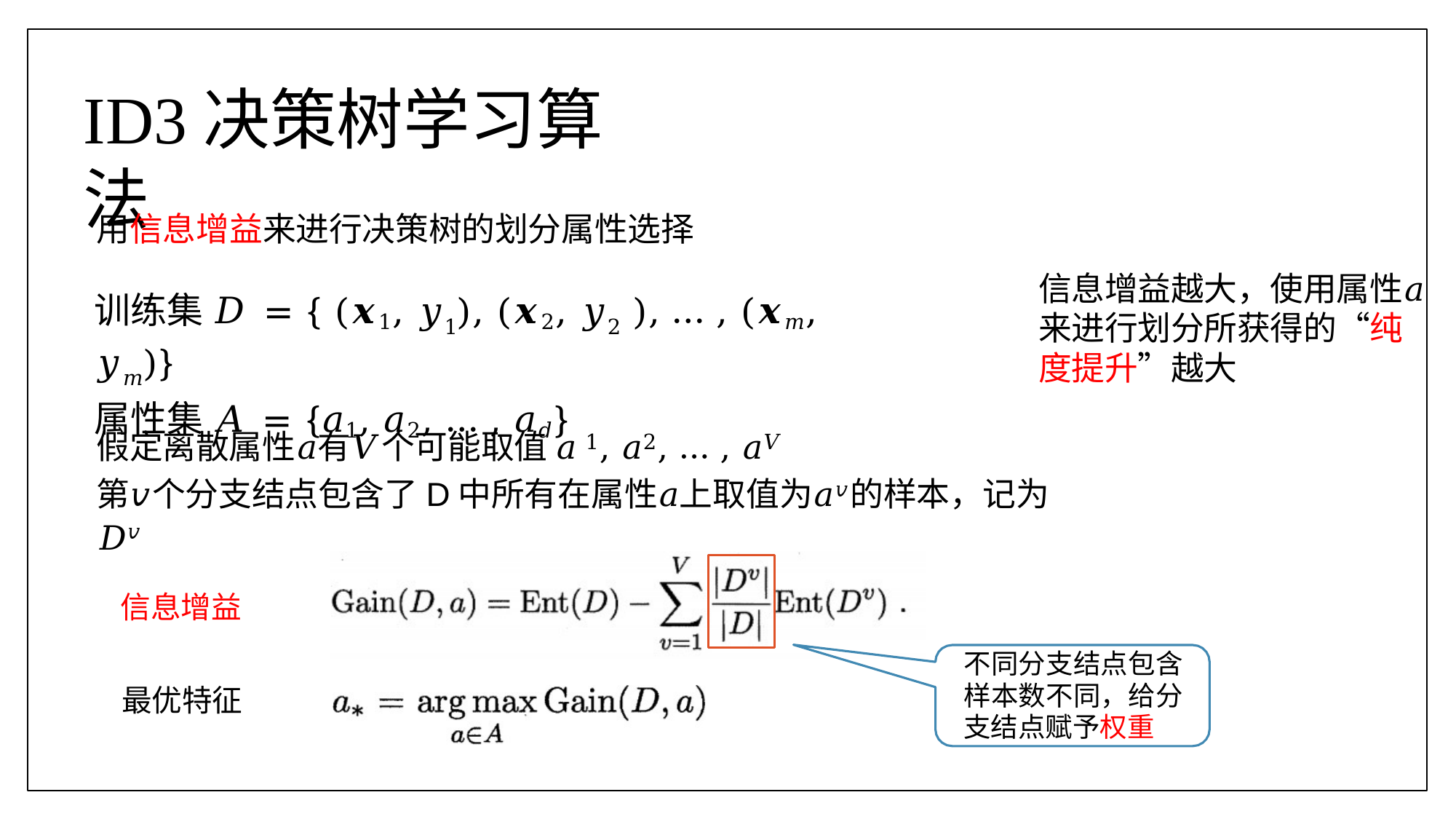

ID3决策树学习算法
用信息增益来进行决策树的划分属性选择
信息增益越大，使用属性𝑎来进行划分所获得的“纯度提升”越大
训练集 𝐷 = { (𝒙1, 𝑦1), (𝒙2, 𝑦2 ), … , (𝒙𝑚, 𝑦𝑚)}
属性集 𝐴 = {𝑎1, 𝑎2, … , 𝑎𝑑}
假定离散属性𝑎有𝑉个可能取值 𝑎1, 𝑎2, … , 𝑎𝑉
第𝑣个分支结点包含了D中所有在属性𝑎上取值为𝑎𝑣的样本，记为𝐷𝑣

信息增益

不同分支结点包含 样本数不同，给分 支结点赋予权重
最优特征